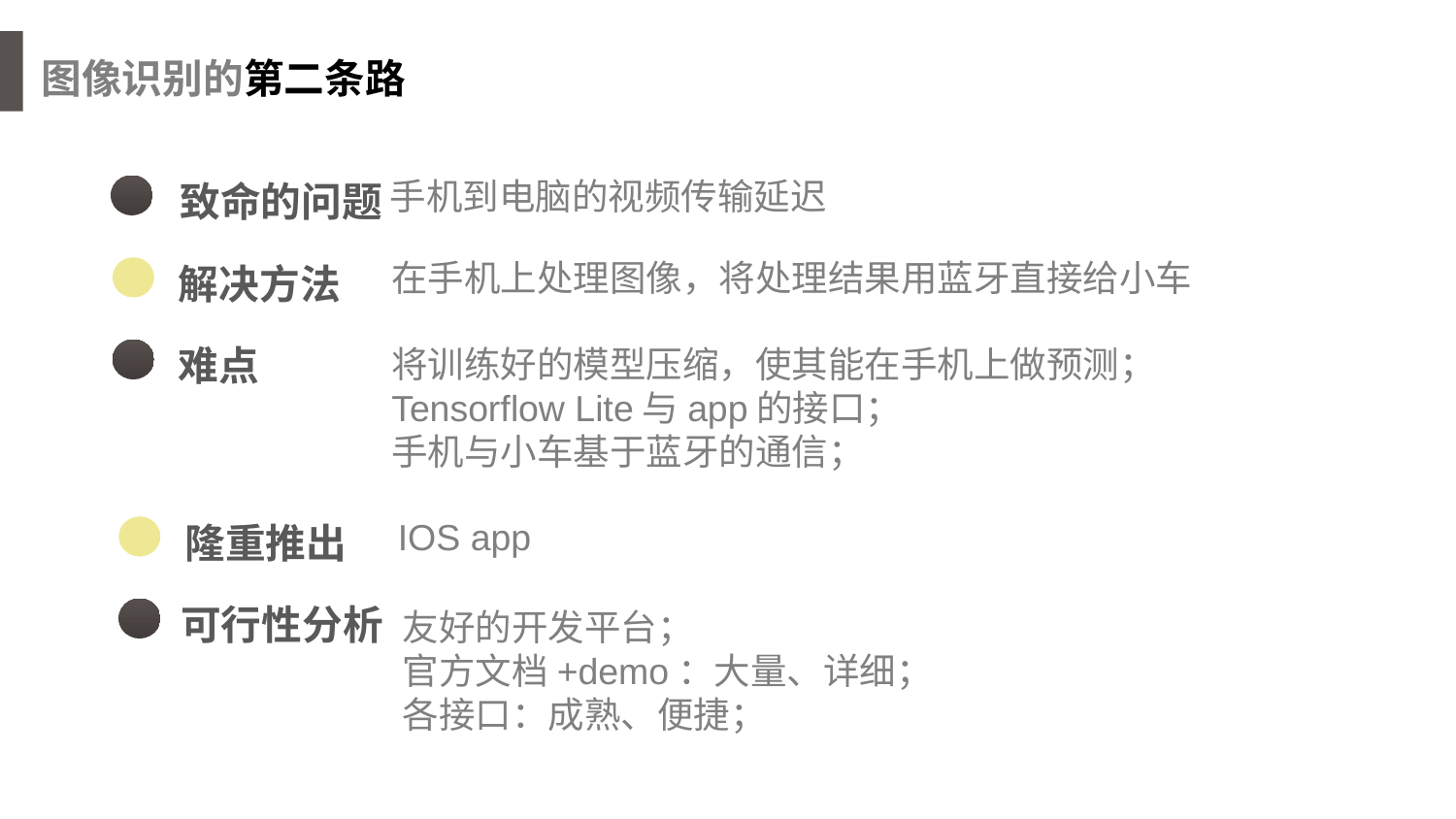

图像识别的第二条路
年度工作概述
CLICK TO ADD CAPTION TEXT
手机到电脑的视频传输延迟
 致命的问题

在手机上处理图像，将处理结果用蓝牙直接给小车
解决方法

将训练好的模型压缩，使其能在手机上做预测；
Tensorflow Lite与app的接口；
手机与小车基于蓝牙的通信；
难点

IOS app
隆重推出

友好的开发平台；
官方文档+demo：大量、详细；
各接口：成熟、便捷；
可行性分析